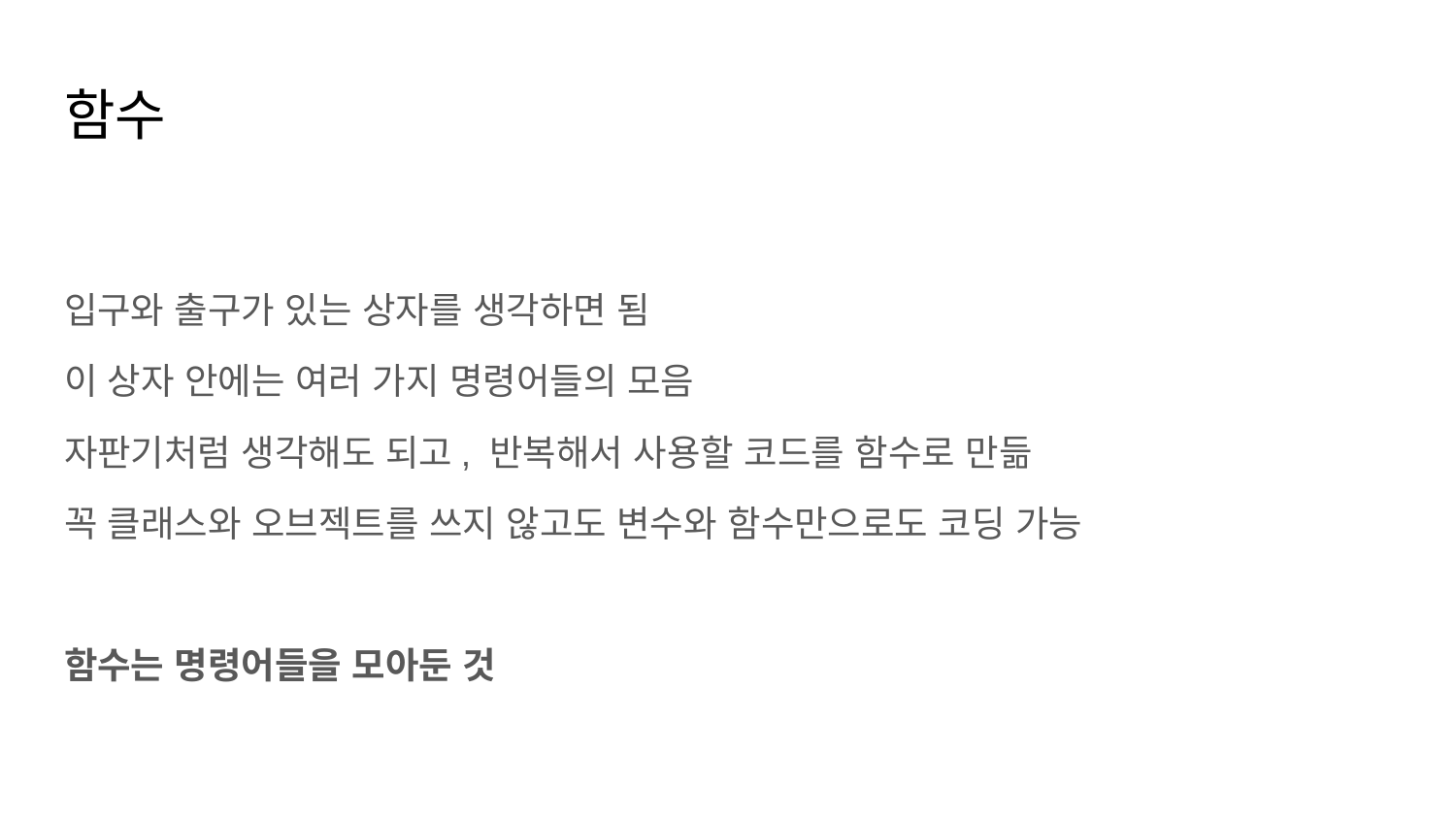

# 함수

입구와 출구가 있는 상자를 생각하면 됨
이 상자 안에는 여러 가지 명령어들의 모음
자판기처럼 생각해도 되고, 반복해서 사용할 코드를 함수로 만듦
꼭 클래스와 오브젝트를 쓰지 않고도 변수와 함수만으로도 코딩 가능

함수는 명령어들을 모아둔 것